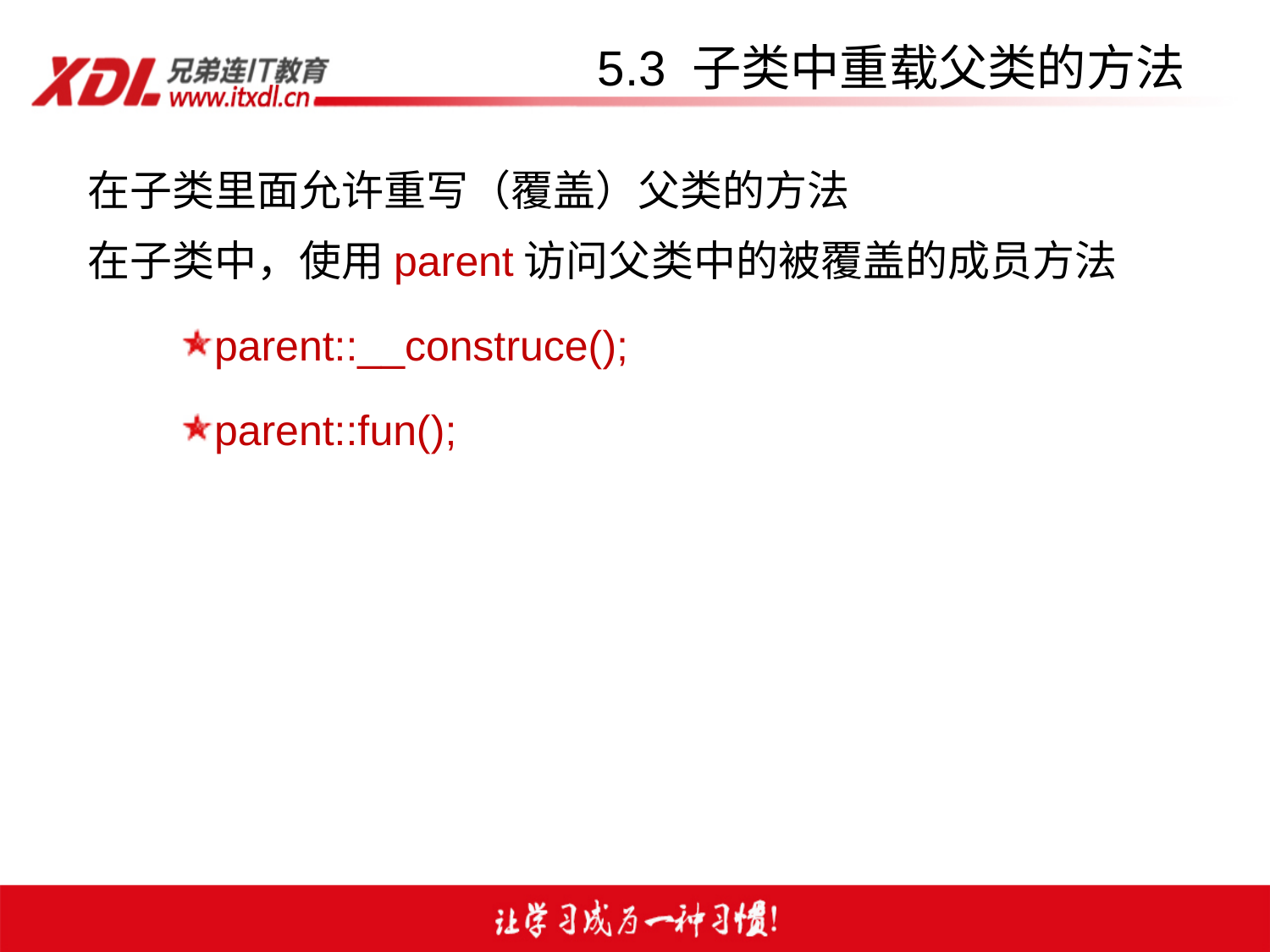

# 5.3 子类中重载父类的方法
在子类里面允许重写（覆盖）父类的方法
在子类中，使用parent访问父类中的被覆盖的成员方法
parent::__construce();
parent::fun();